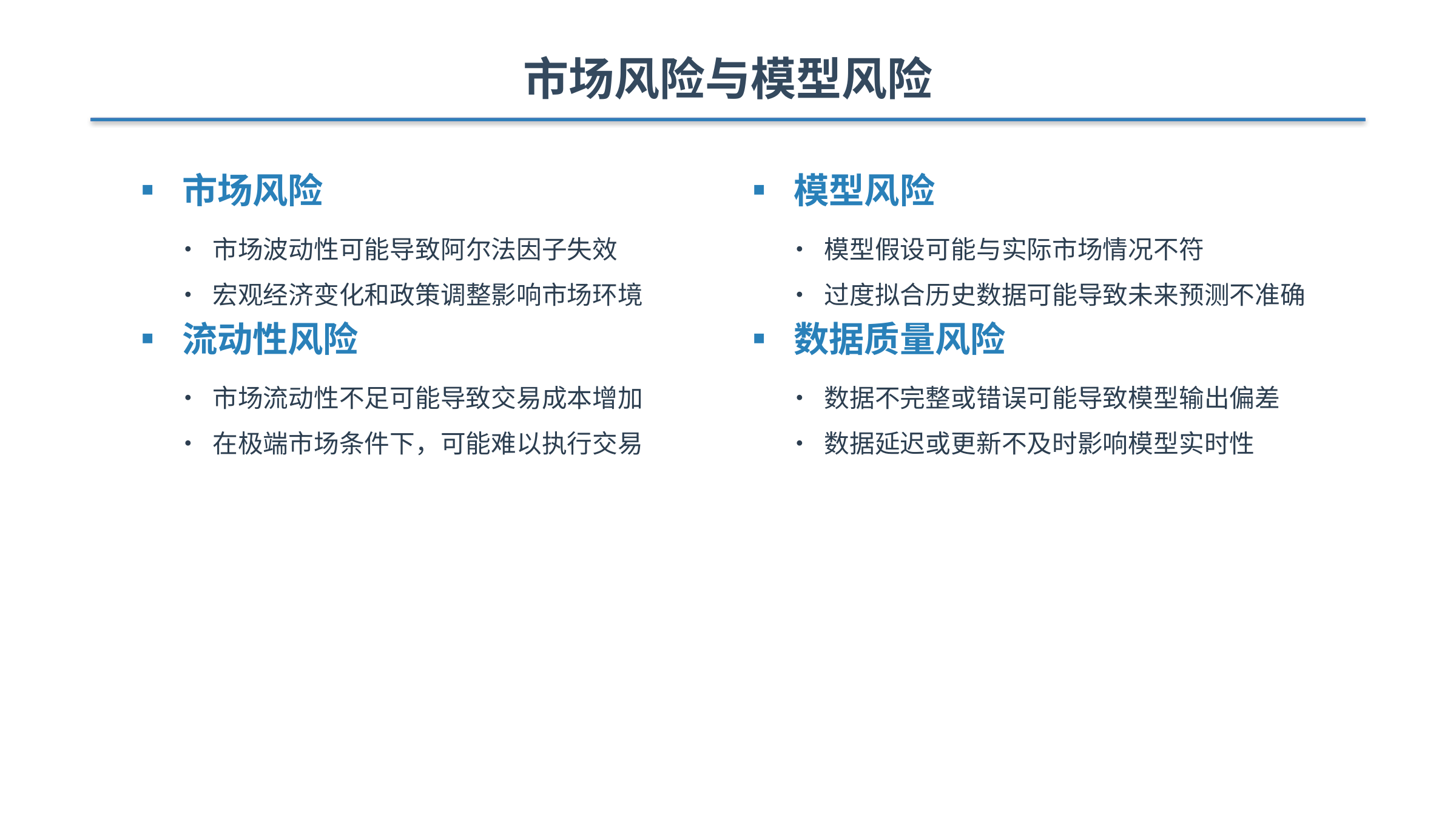

市场风险与模型风险

▪ 市场风险
• 市场波动性可能导致阿尔法因子失效
• 宏观经济变化和政策调整影响市场环境
▪ 流动性风险
• 市场流动性不足可能导致交易成本增加
• 在极端市场条件下，可能难以执行交易

▪ 模型风险
• 模型假设可能与实际市场情况不符
• 过度拟合历史数据可能导致未来预测不准确
▪ 数据质量风险
• 数据不完整或错误可能导致模型输出偏差
• 数据延迟或更新不及时影响模型实时性